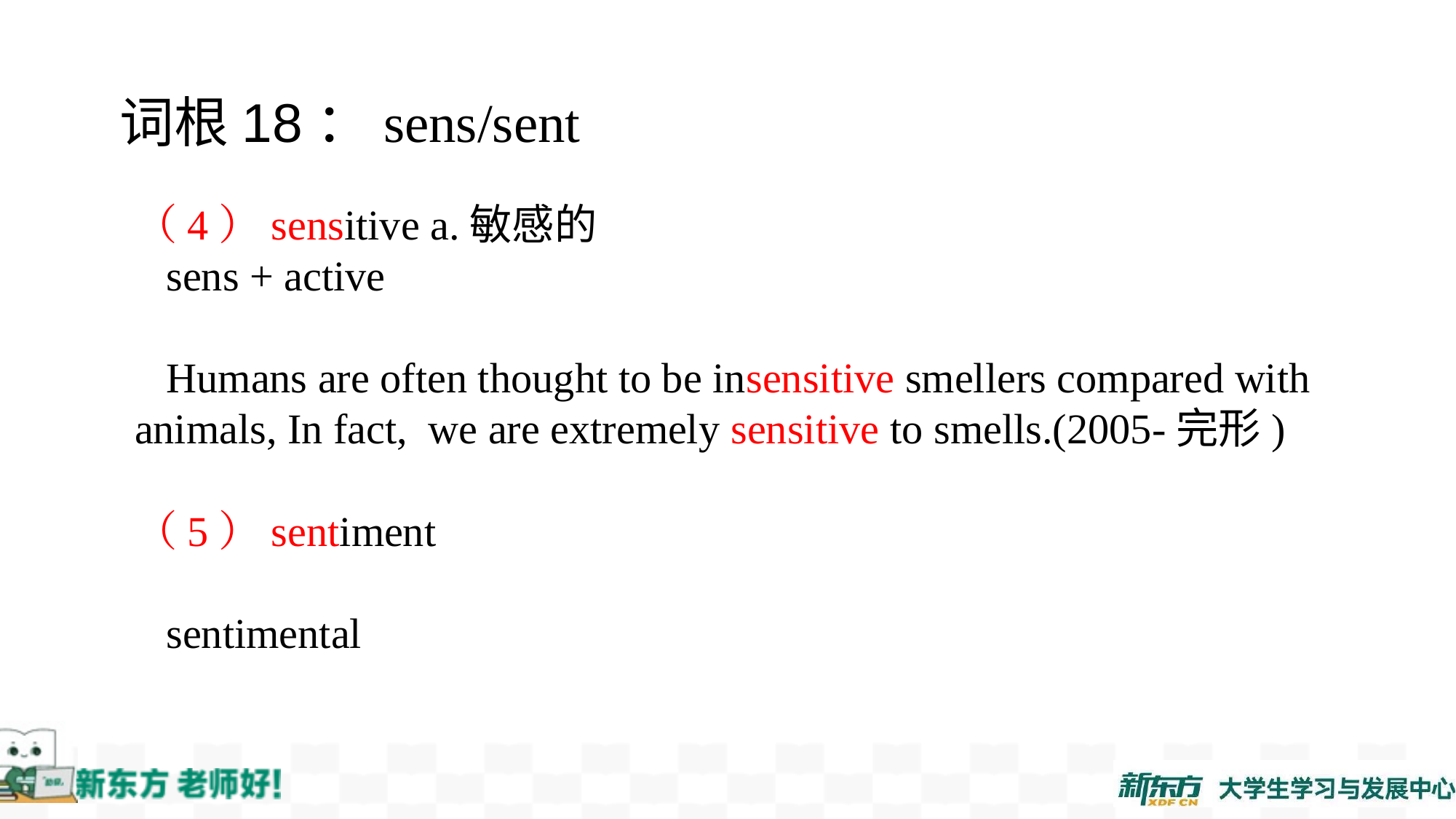

词根18：sens/sent
（4）sensitive a.敏感的
   sens + active

   Humans are often thought to be insensitive smellers compared with animals, In fact,  we are extremely sensitive to smells.(2005-完形)

（5）sentiment

   sentimental